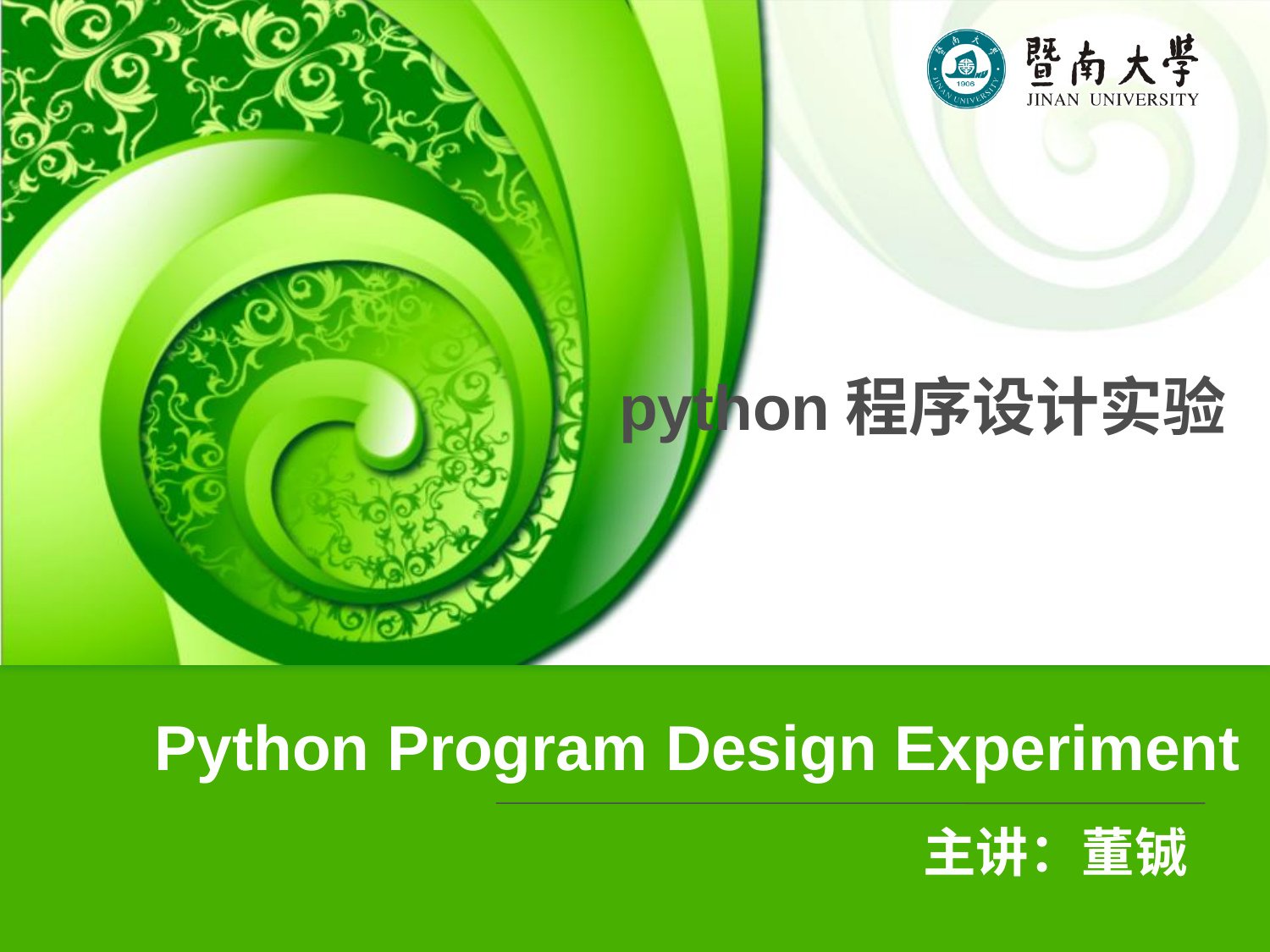

python程序设计实验
# Python Program Design Experiment
主讲：董铖